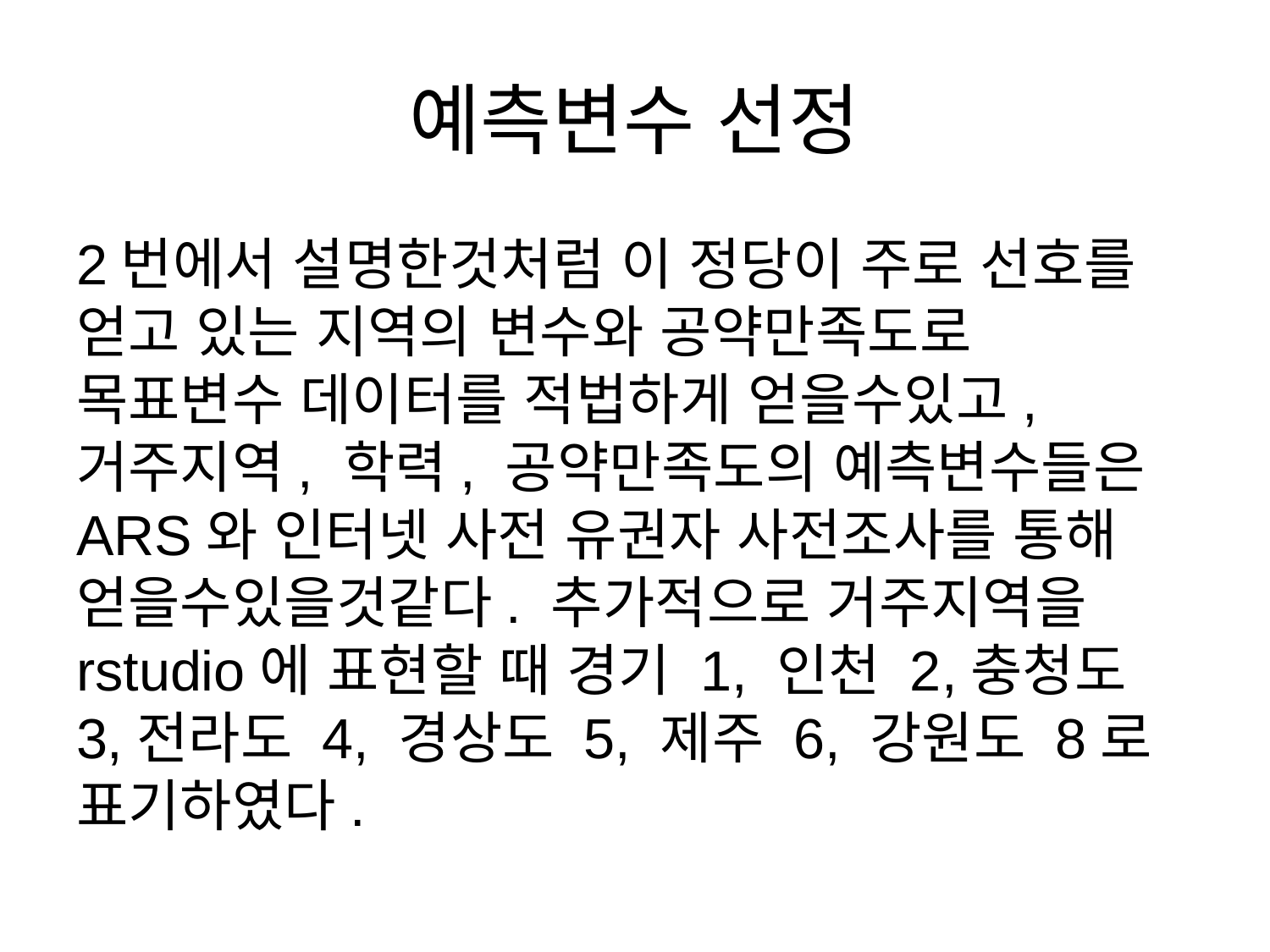

# 예측변수 선정
2번에서 설명한것처럼 이 정당이 주로 선호를 얻고 있는 지역의 변수와 공약만족도로 목표변수 데이터를 적법하게 얻을수있고, 거주지역, 학력, 공약만족도의 예측변수들은 ARS와 인터넷 사전 유권자 사전조사를 통해 얻을수있을것같다. 추가적으로 거주지역을 rstudio에 표현할 때 경기 1, 인천 2,충청도 3,전라도 4, 경상도 5, 제주 6, 강원도 8로 표기하였다.